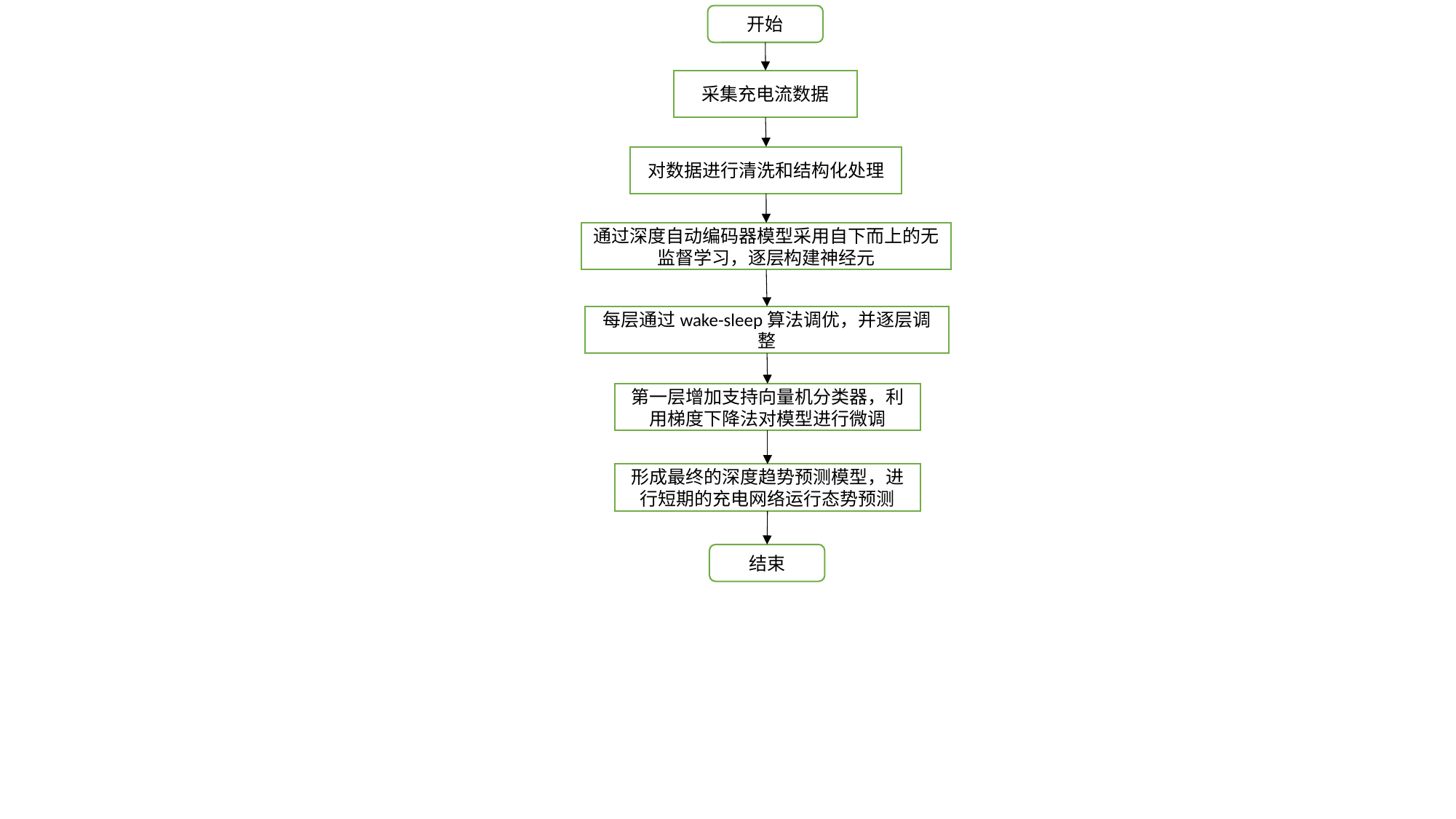

开始
采集充电流数据
对数据进行清洗和结构化处理
通过深度自动编码器模型采用自下而上的无监督学习，逐层构建神经元
每层通过wake-sleep算法调优，并逐层调整
第一层增加支持向量机分类器，利用梯度下降法对模型进行微调
形成最终的深度趋势预测模型，进行短期的充电网络运行态势预测
结束